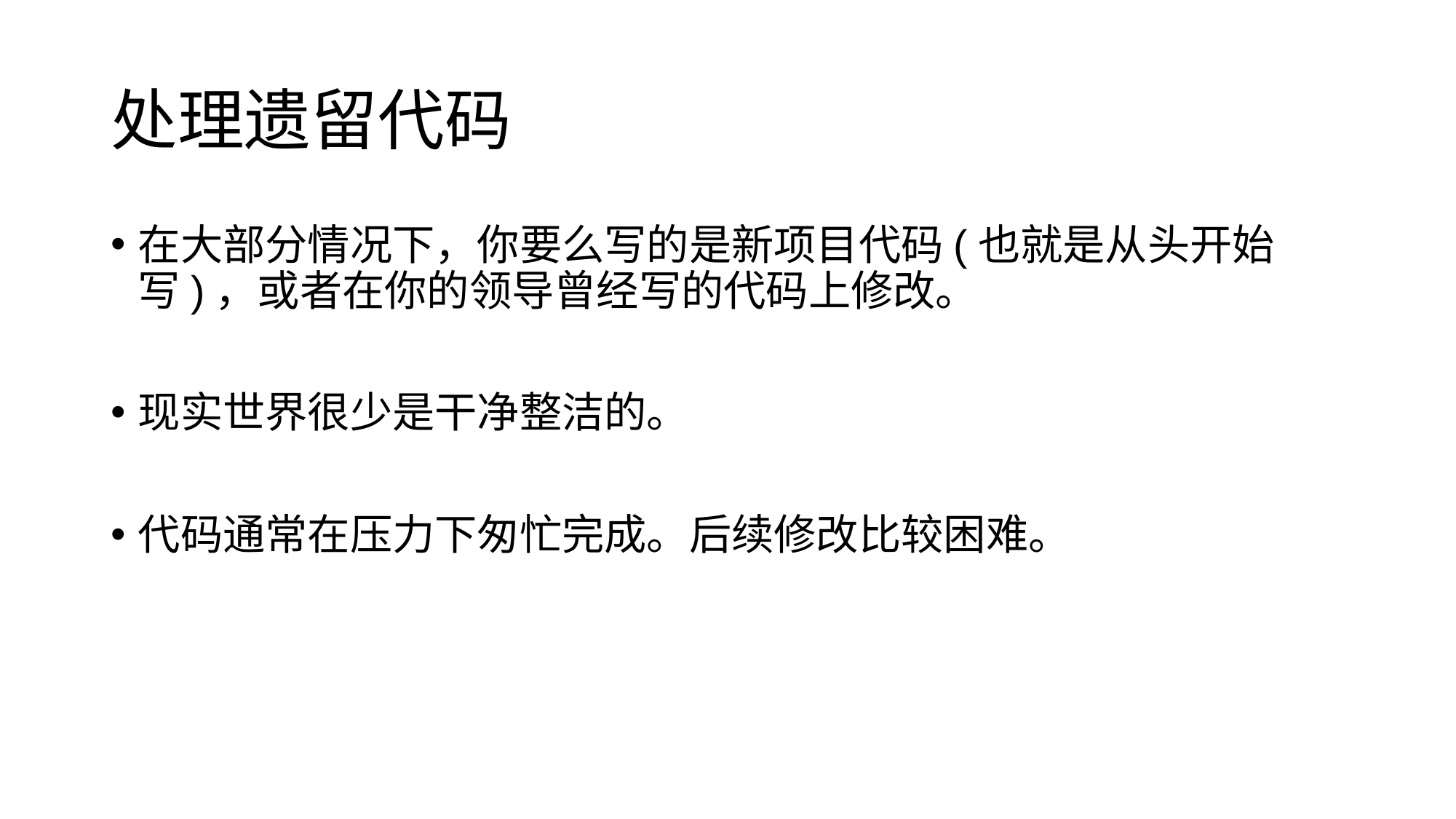

# 处理遗留代码
在大部分情况下，你要么写的是新项目代码(也就是从头开始写)，或者在你的领导曾经写的代码上修改。

现实世界很少是干净整洁的。

代码通常在压力下匆忙完成。后续修改比较困难。